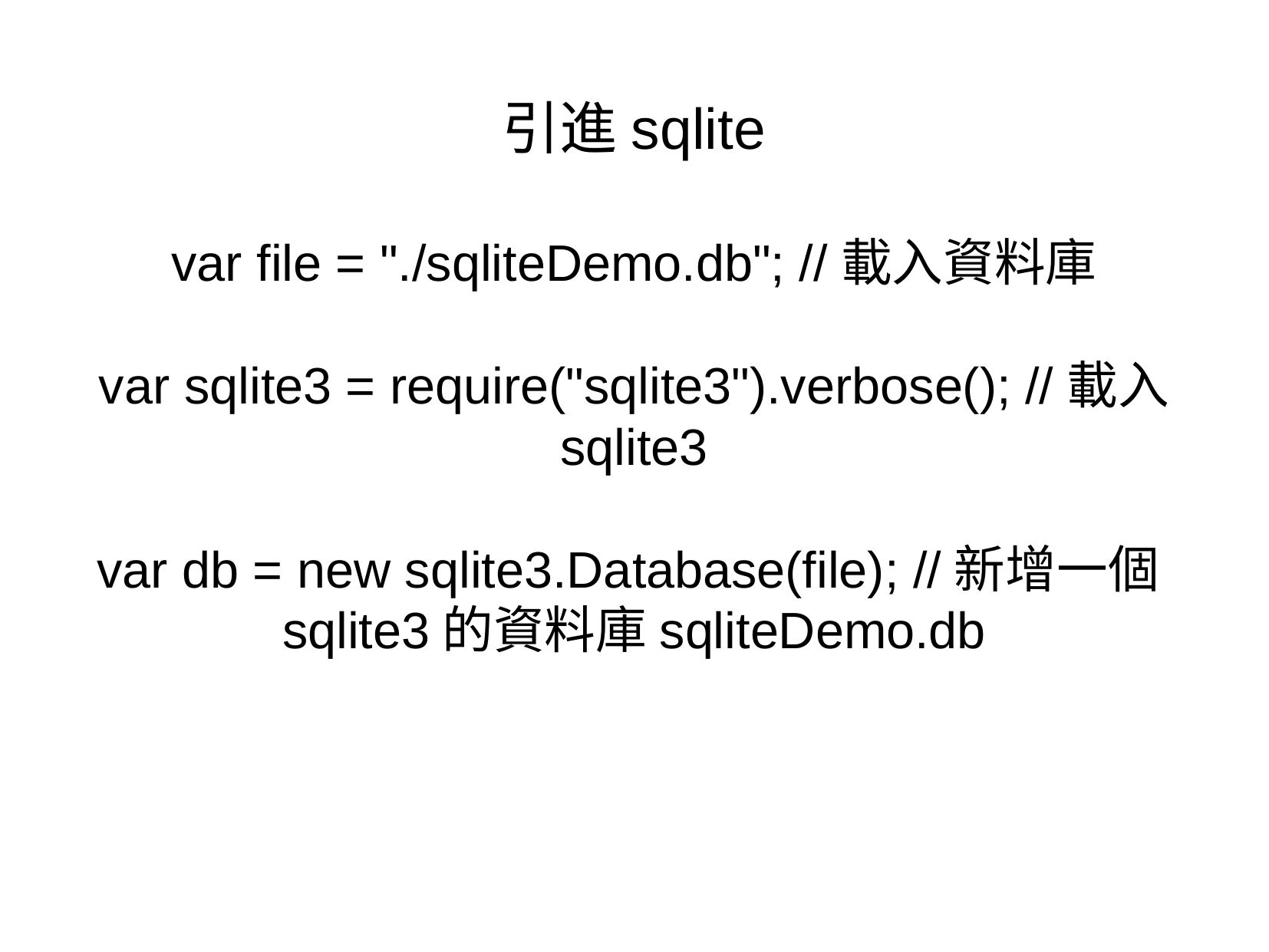

引進sqlite

var file = "./sqliteDemo.db"; //載入資料庫

var sqlite3 = require("sqlite3").verbose(); //載入 sqlite3

var db = new sqlite3.Database(file); //新增一個sqlite3的資料庫sqliteDemo.db